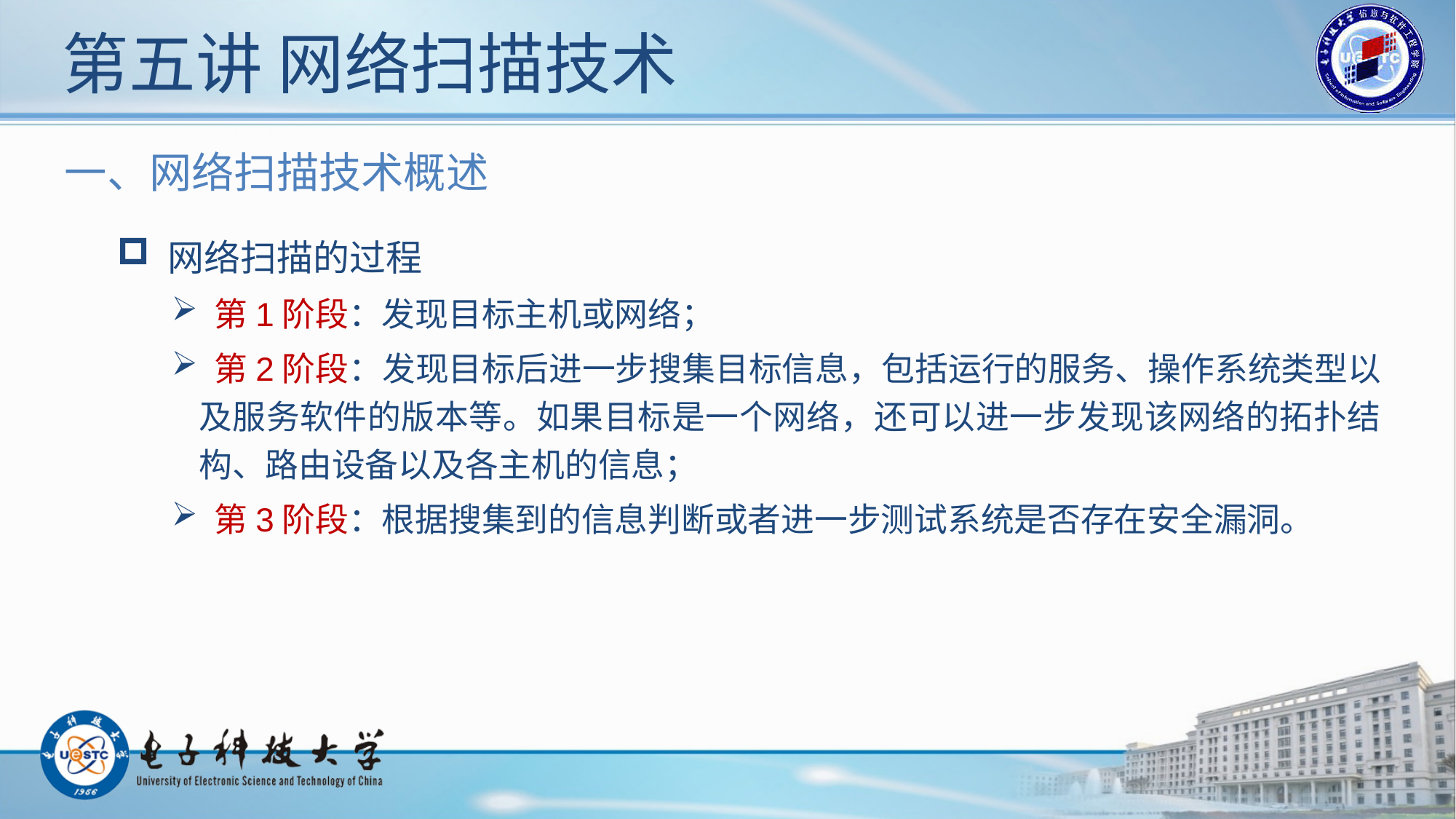

# 第五讲 网络扫描技术
一、网络扫描技术概述
 网络扫描的过程
 第1阶段：发现目标主机或网络；
 第2阶段：发现目标后进一步搜集目标信息，包括运行的服务、操作系统类型以及服务软件的版本等。如果目标是一个网络，还可以进一步发现该网络的拓扑结构、路由设备以及各主机的信息；
 第3阶段：根据搜集到的信息判断或者进一步测试系统是否存在安全漏洞。